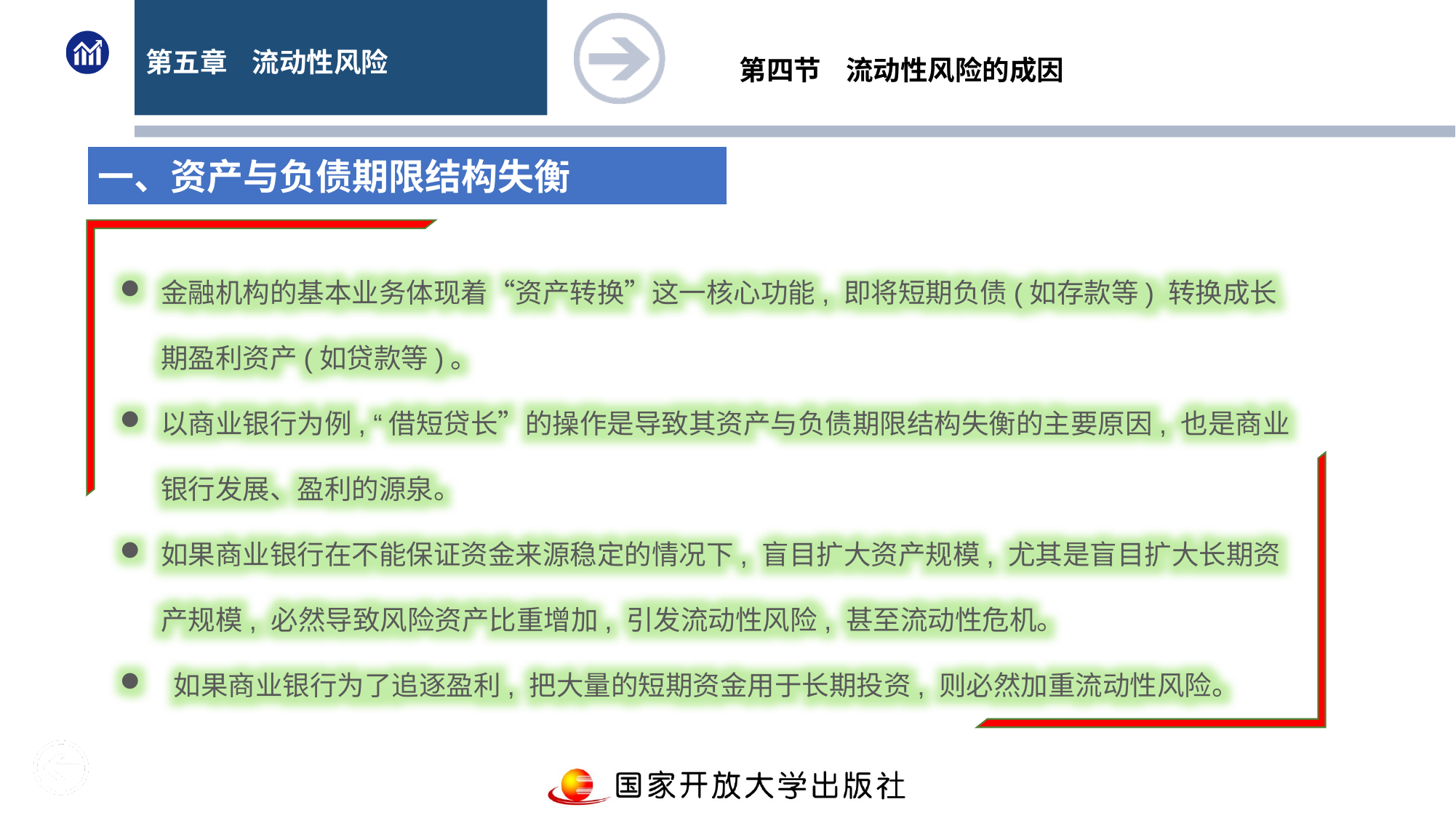

第四节    流动性风险的成因
第五章    流动性风险
一、资产与负债期限结构失衡

金融机构的基本业务体现着“资产转换”这一核心功能, 即将短期负债(如存款等) 转换成长期盈利资产(如贷款等)。
以商业银行为例, “借短贷长”的操作是导致其资产与负债期限结构失衡的主要原因, 也是商业银行发展、盈利的源泉。
如果商业银行在不能保证资金来源稳定的情况下, 盲目扩大资产规模, 尤其是盲目扩大长期资产规模, 必然导致风险资产比重增加, 引发流动性风险, 甚至流动性危机。
 如果商业银行为了追逐盈利, 把大量的短期资金用于长期投资, 则必然加重流动性风险。